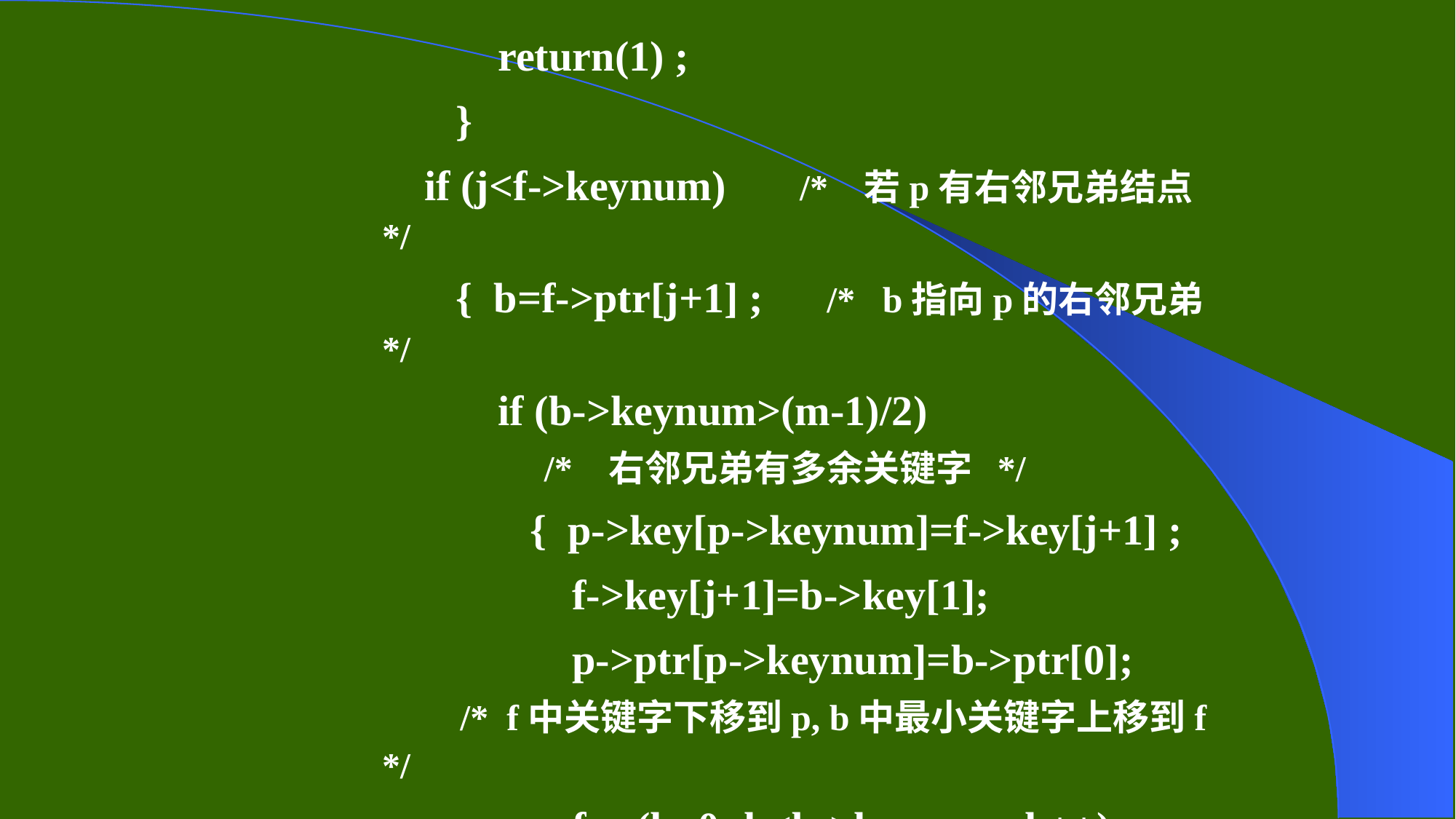

return(1) ;
       }
    if (j<f->keynum) 　/*   若p有右邻兄弟结点   */
       {  b=f->ptr[j+1] ;      /*   b指向p的右邻兄弟   */
           if (b->keynum>(m-1)/2)
                           /*   右邻兄弟有多余关键字  */
              {  p->key[p->keynum]=f->key[j+1] ;
                  f->key[j+1]=b->key[1];
                  p->ptr[p->keynum]=b->ptr[0];
             /*  f中关键字下移到p, b中最小关键字上移到f  */
                  for (k=0; k<b->keynum; k++)